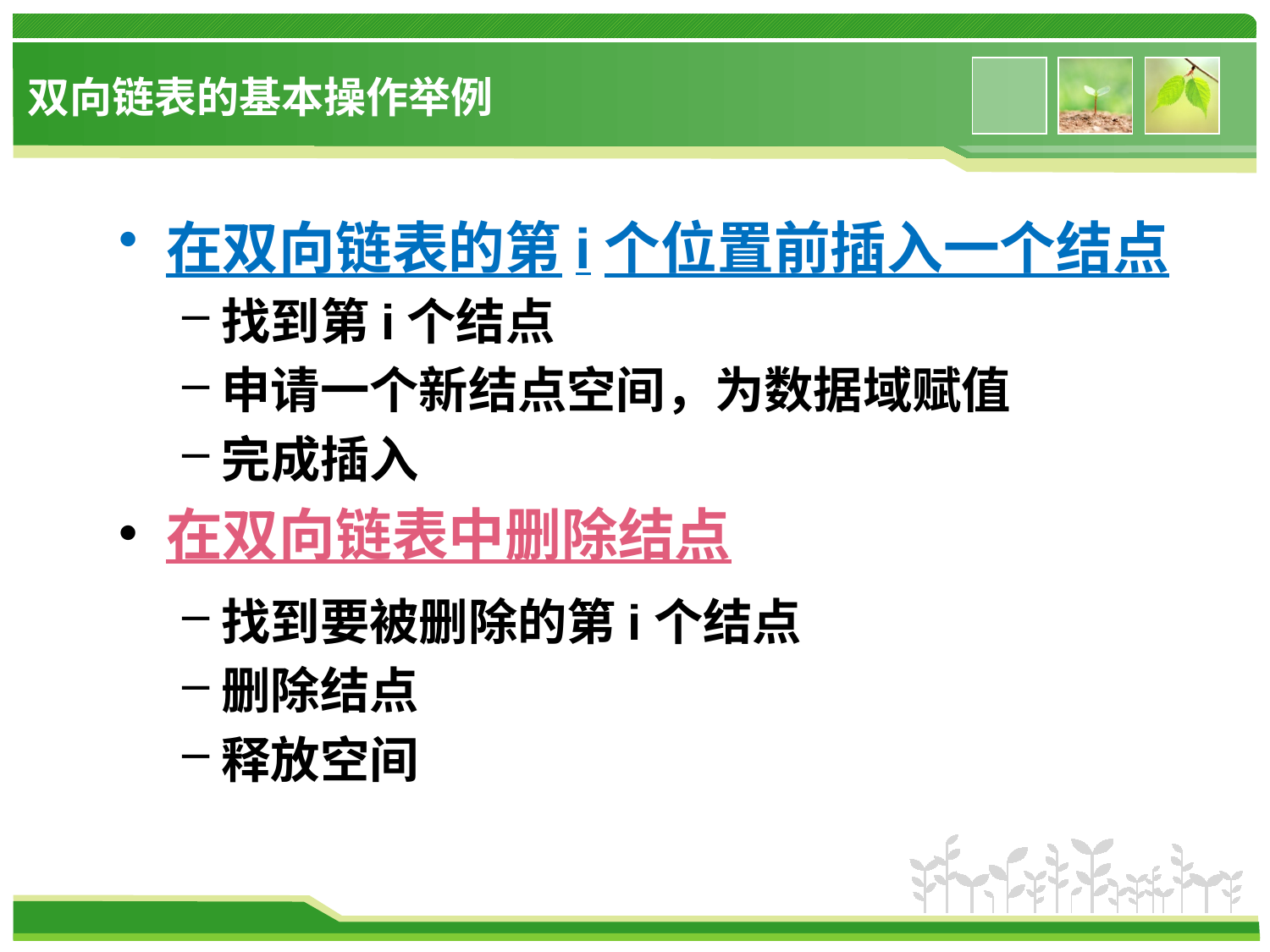

# 双向链表的基本操作举例
在双向链表的第i个位置前插入一个结点
找到第i个结点
申请一个新结点空间，为数据域赋值
完成插入
在双向链表中删除结点
找到要被删除的第i个结点
删除结点
释放空间